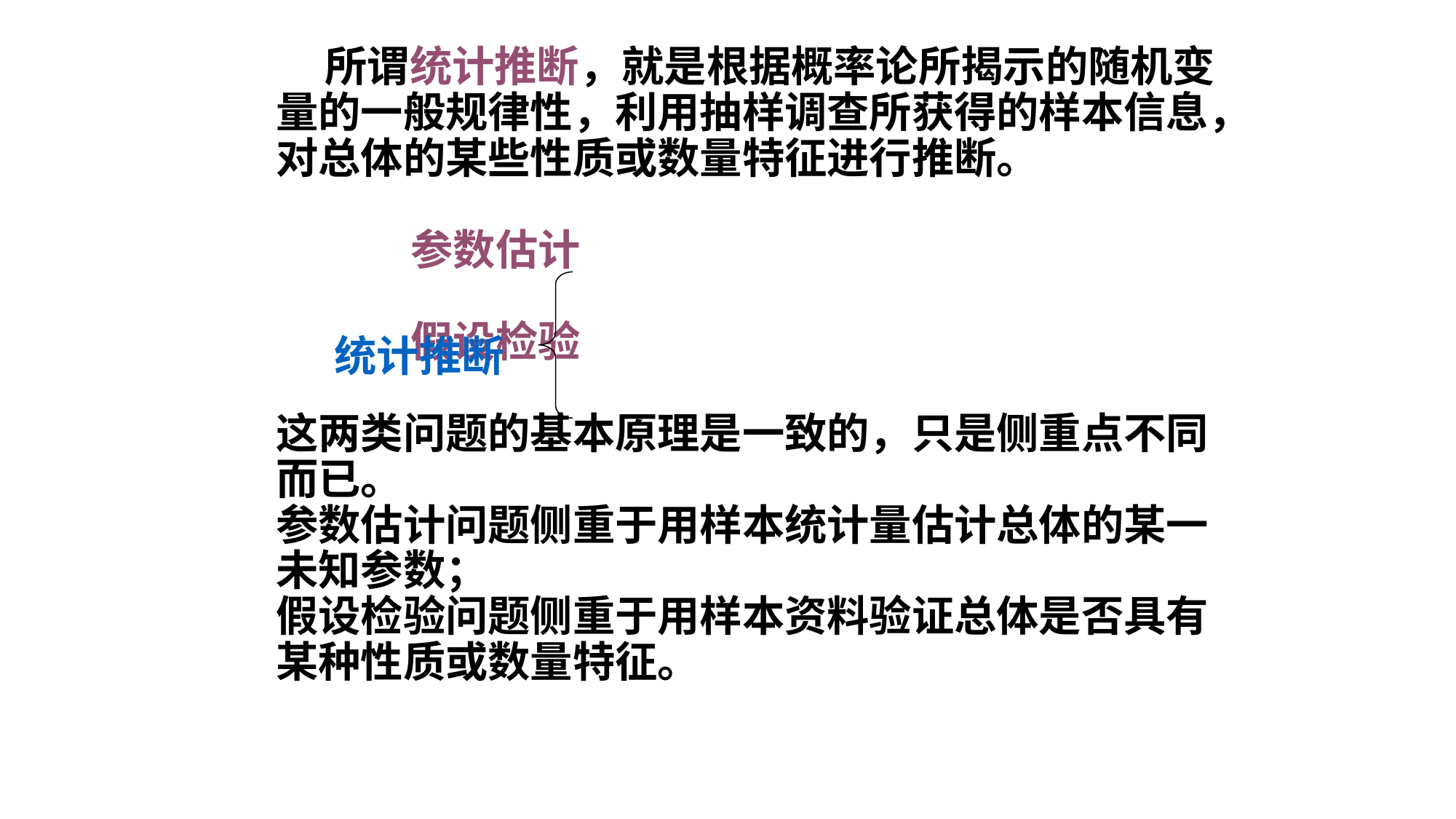

所谓统计推断，就是根据概率论所揭示的随机变量的一般规律性，利用抽样调查所获得的样本信息，对总体的某些性质或数量特征进行推断。
              参数估计
              假设检验
这两类问题的基本原理是一致的，只是侧重点不同而已。
参数估计问题侧重于用样本统计量估计总体的某一未知参数；
假设检验问题侧重于用样本资料验证总体是否具有某种性质或数量特征。

统计推断